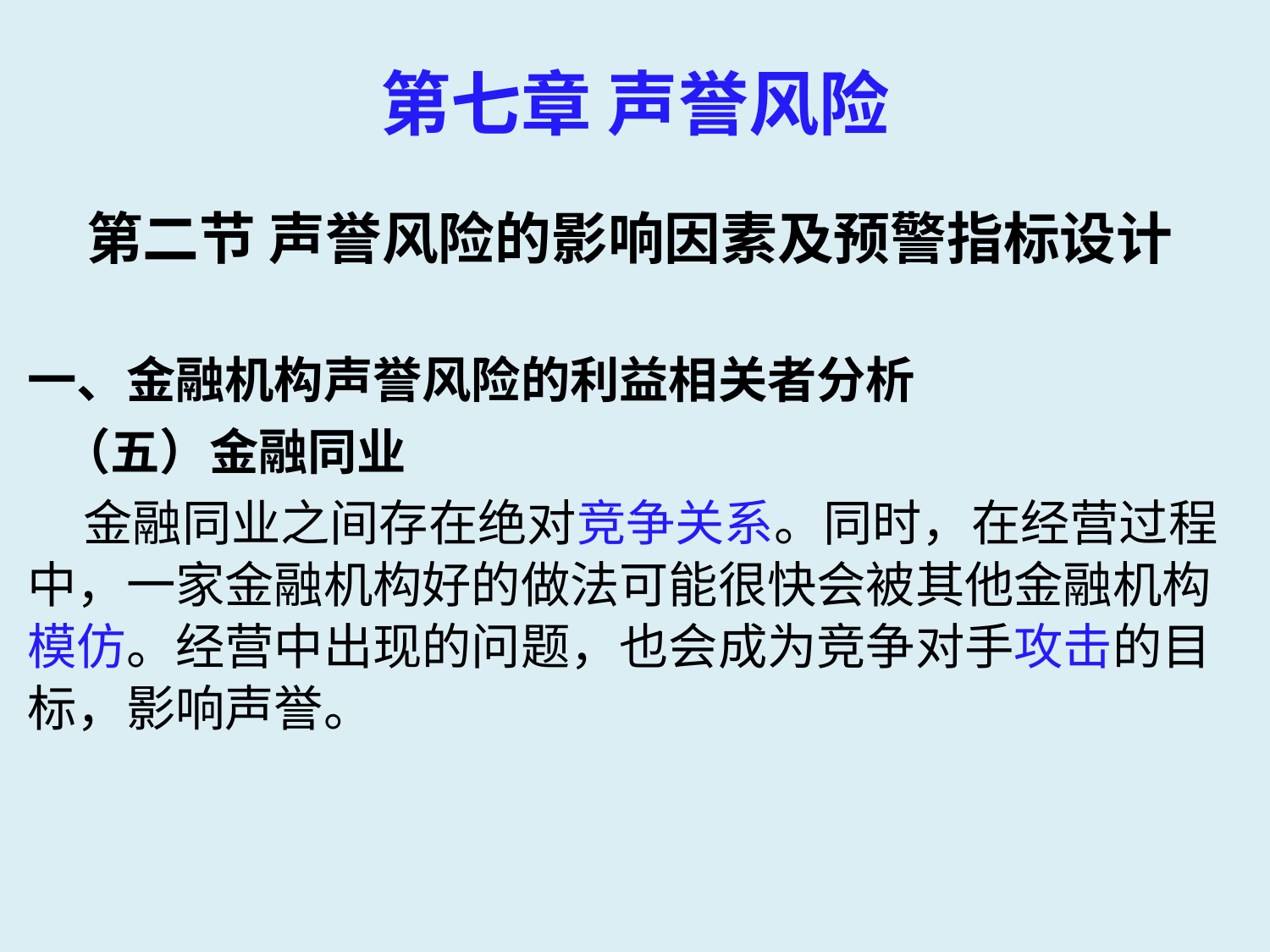

# 第七章 声誉风险
第二节 声誉风险的影响因素及预警指标设计

一、金融机构声誉风险的利益相关者分析
  （五）金融同业
    金融同业之间存在绝对竞争关系。同时，在经营过程中，一家金融机构好的做法可能很快会被其他金融机构模仿。经营中出现的问题，也会成为竞争对手攻击的目标，影响声誉。